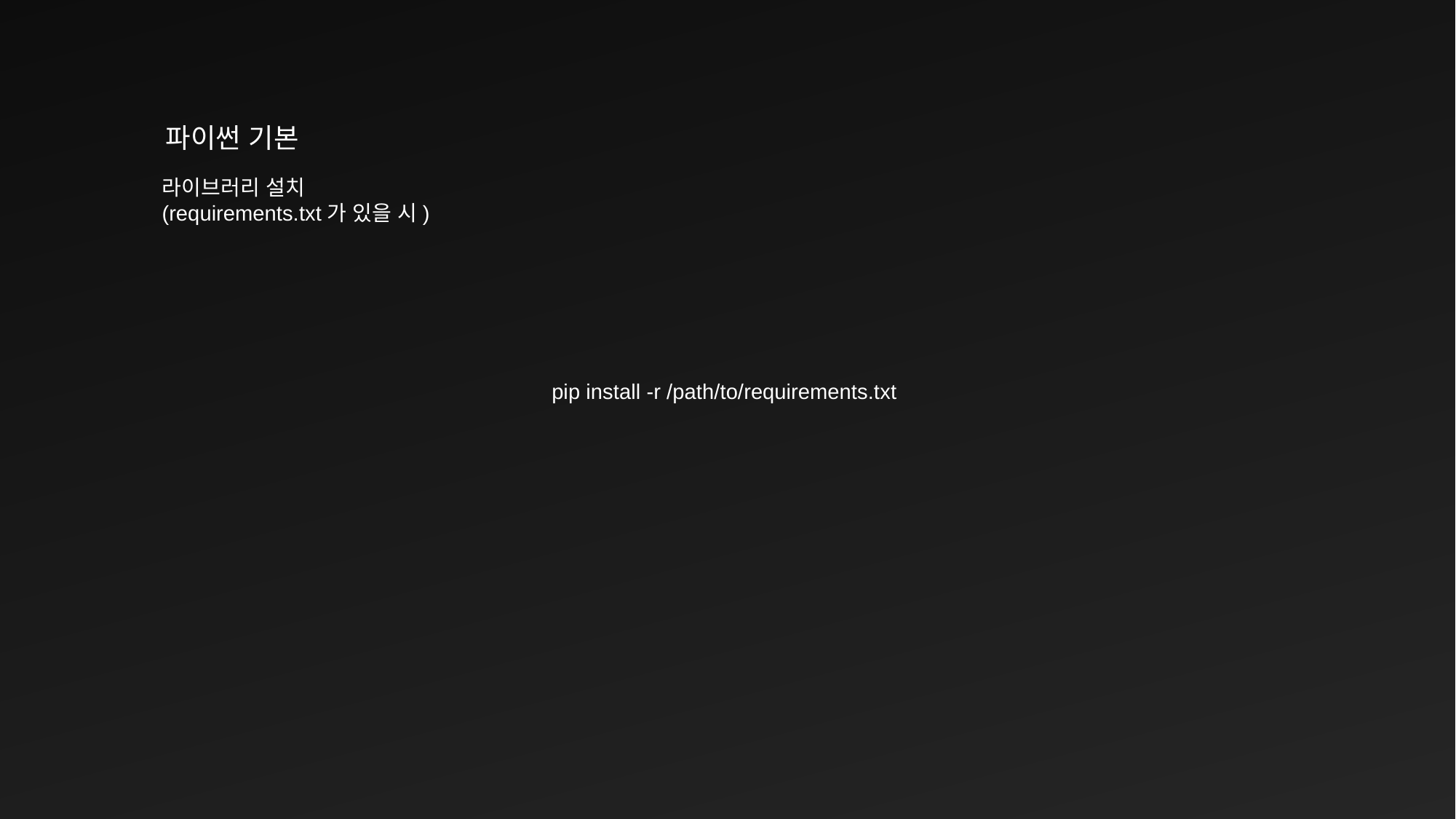

파이썬 기본
라이브러리 설치
(requirements.txt가 있을 시)
pip install -r /path/to/requirements.txt